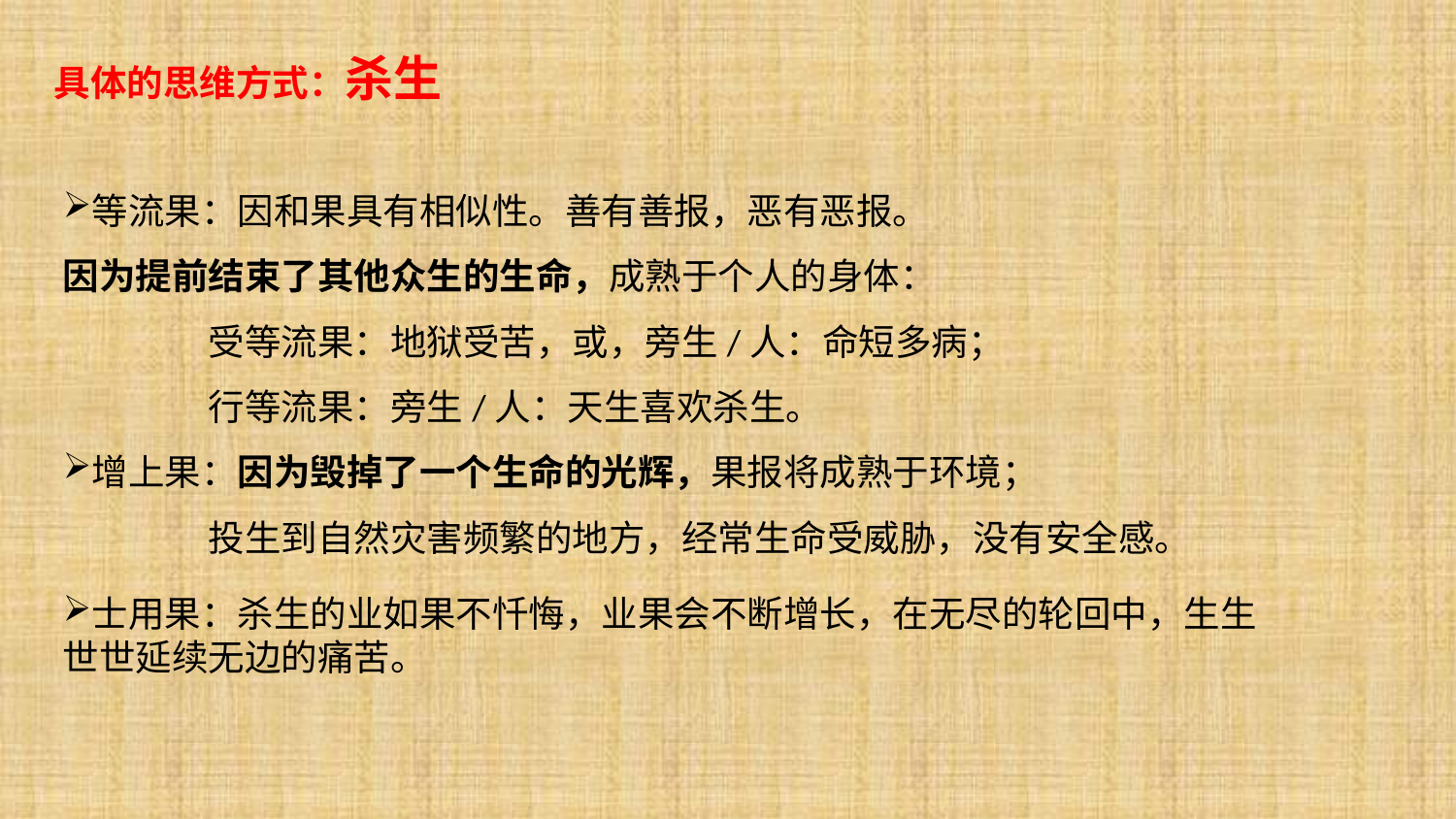

具体的思维方式：杀生

等流果：因和果具有相似性。善有善报，恶有恶报。

因为提前结束了其他众生的生命，成熟于个人的身体：

	受等流果：地狱受苦，或，旁生/人：命短多病；

	行等流果：旁生/人：天生喜欢杀生。

增上果：因为毁掉了一个生命的光辉，果报将成熟于环境；

	投生到自然灾害频繁的地方，经常生命受威胁，没有安全感。

士用果：杀生的业如果不忏悔，业果会不断增长，在无尽的轮回中，生生世世延续无边的痛苦。